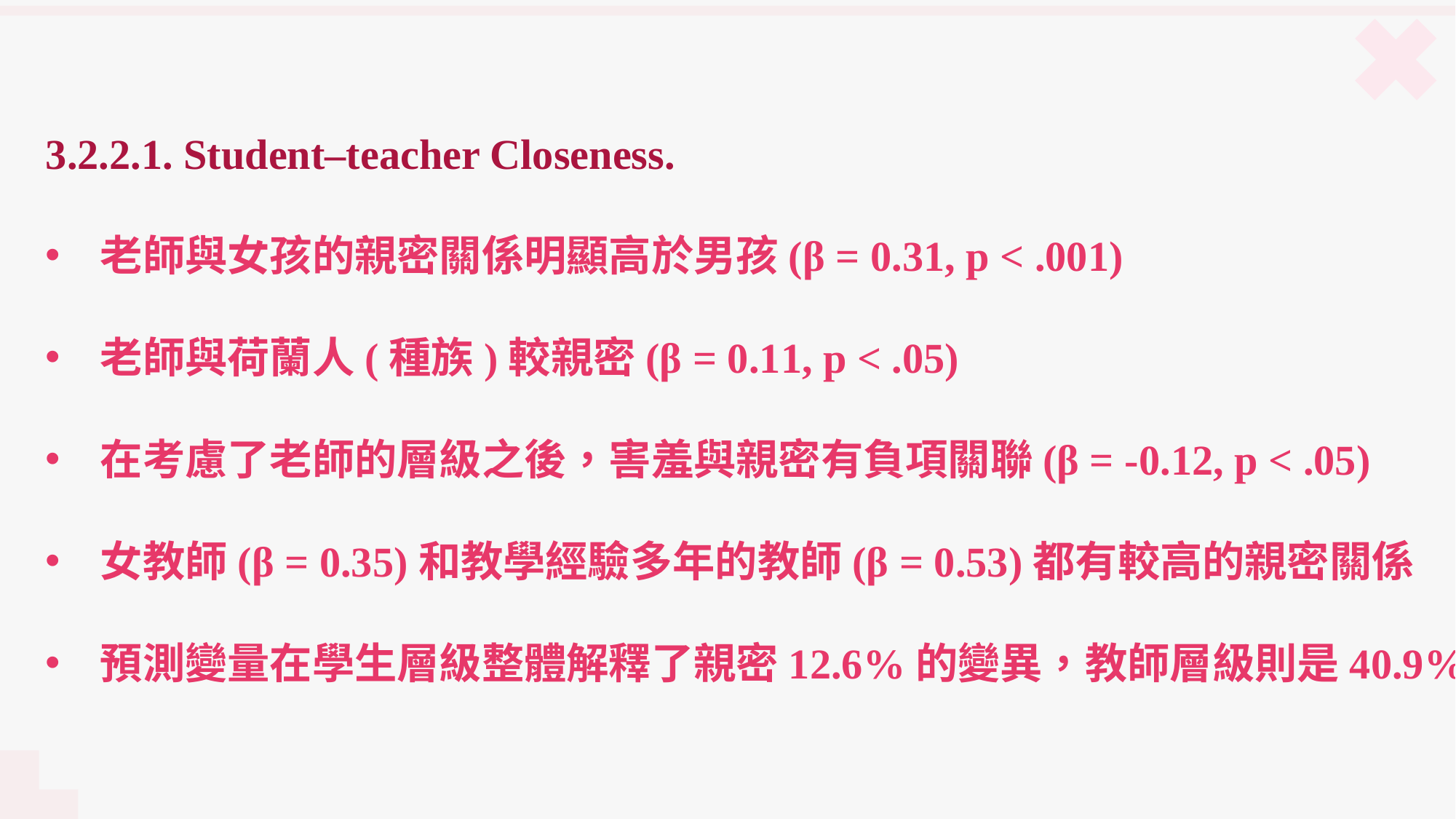

3.2.2.1. Student–teacher Closeness.

老師與女孩的親密關係明顯高於男孩(β = 0.31, p < .001)

老師與荷蘭人(種族)較親密(β = 0.11, p < .05)

在考慮了老師的層級之後，害羞與親密有負項關聯(β = -0.12, p < .05)

女教師(β = 0.35)和教學經驗多年的教師(β = 0.53)都有較高的親密關係

預測變量在學生層級整體解釋了親密12.6%的變異，教師層級則是40.9%